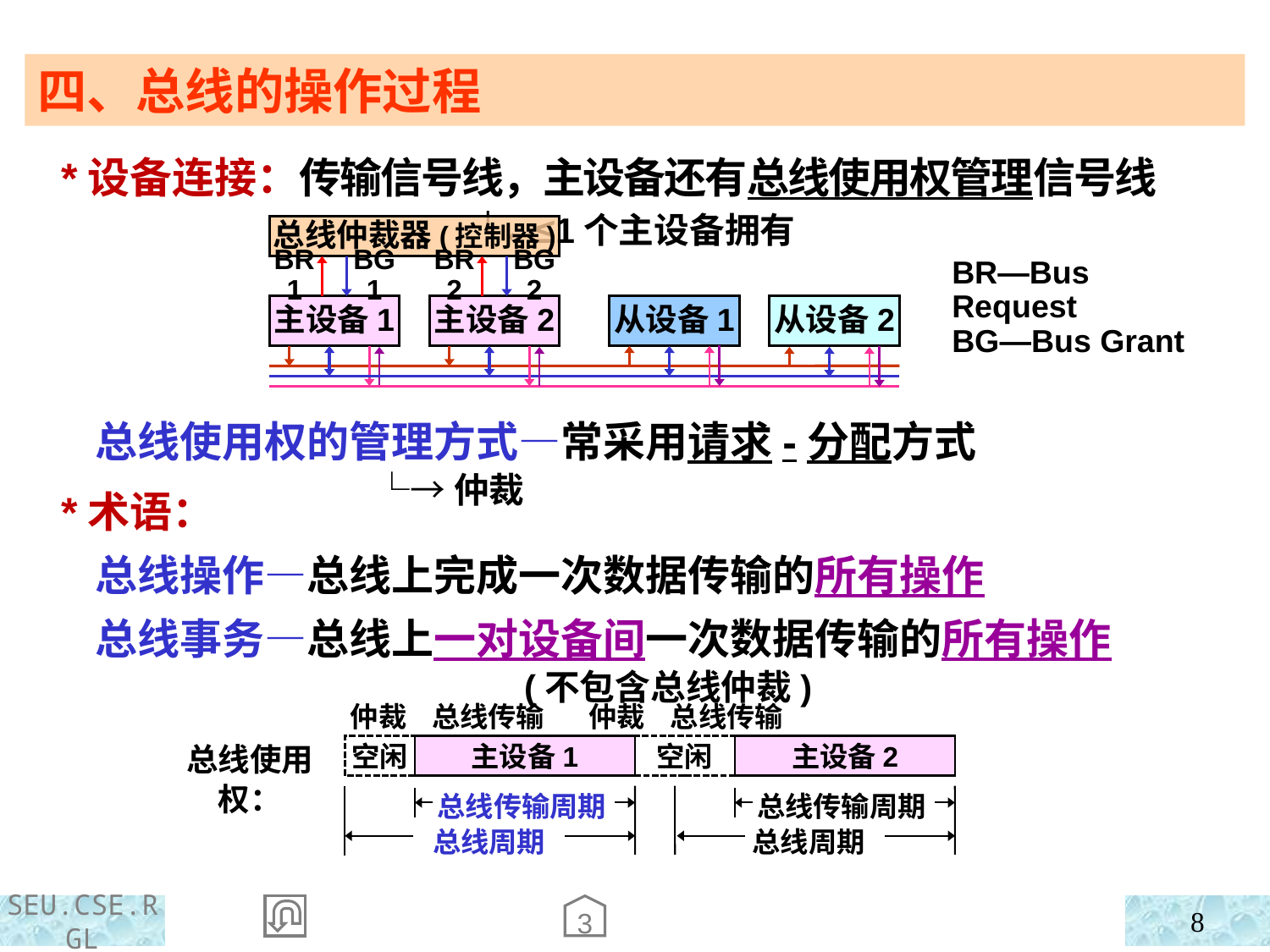

四、总线的操作过程
  *设备连接：传输信号线，主设备还有总线使用权管理信号线
                                             └←≤1个主设备拥有
总线仲裁器(控制器)
BR1
BG1
BR2
BG2
BR—Bus Request
BG—Bus Grant
主设备1
主设备2
从设备1
从设备2
     总线使用权的管理方式—常采用请求-分配方式
                                           └→仲裁
  *术语：
     总线操作—总线上完成一次数据传输的所有操作
     总线事务—总线上一对设备间一次数据传输的所有操作
                                                  (不包含总线仲裁)
仲裁    总线传输       仲裁    总线传输
空闲
空闲
总线使用权：
主设备1
主设备2
总线传输周期
总线传输周期
总线周期
总线周期
3

8